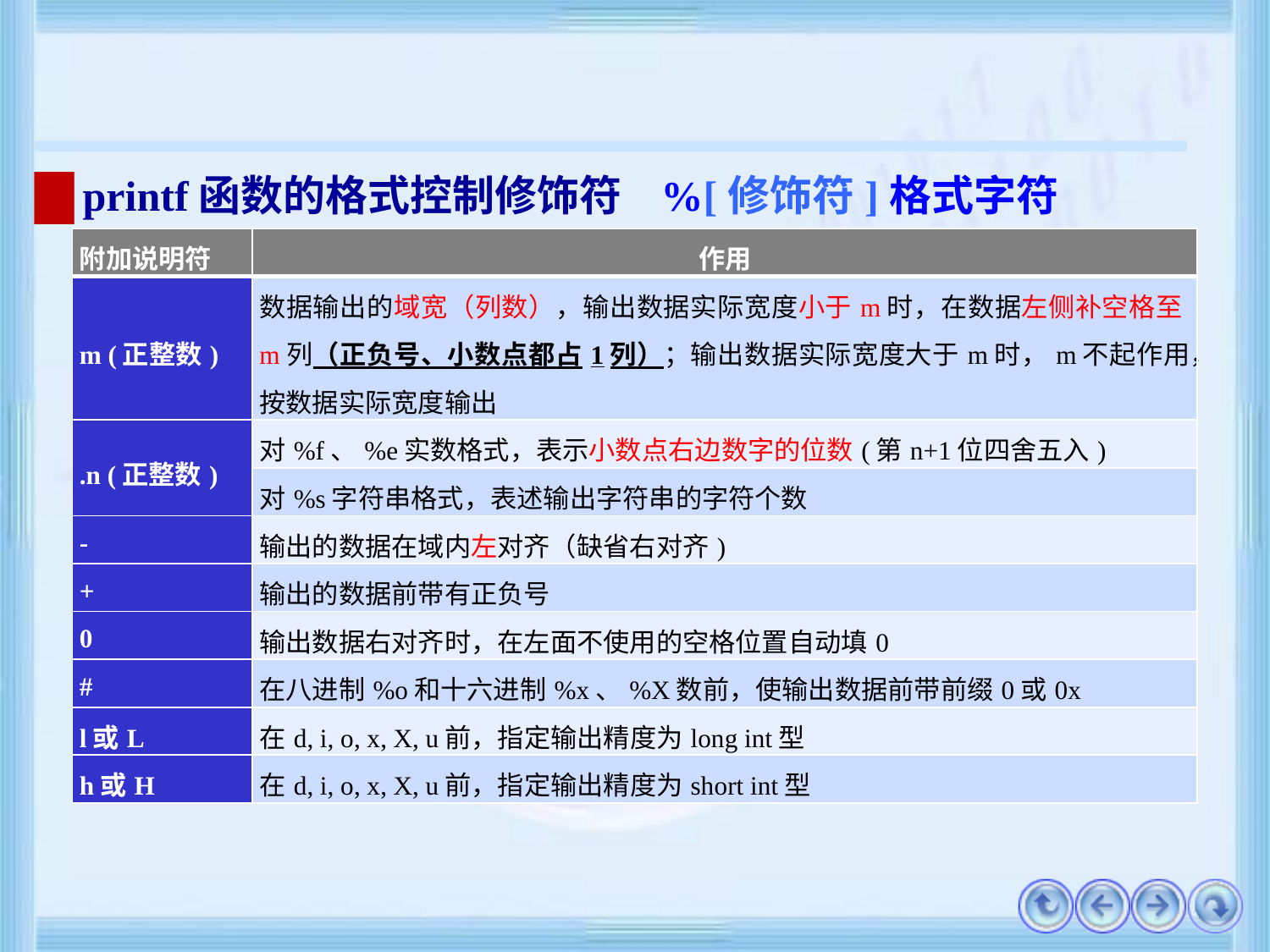

printf函数的格式控制修饰符   %[修饰符]格式字符
| 附加说明符 | 作用 |
| --- | --- |
| m (正整数) | 数据输出的域宽（列数），输出数据实际宽度小于m时，在数据左侧补空格至m列（正负号、小数点都占1列）；输出数据实际宽度大于m时，m不起作用，按数据实际宽度输出 |
| .n (正整数) | 对%f、%e实数格式，表示小数点右边数字的位数(第n+1位四舍五入) |
|  | 对%s字符串格式，表述输出字符串的字符个数 |
| - | 输出的数据在域内左对齐（缺省右对齐) |
| + | 输出的数据前带有正负号 |
| 0 | 输出数据右对齐时，在左面不使用的空格位置自动填0 |
| # | 在八进制%o和十六进制%x、%X数前，使输出数据前带前缀0或0x |
| l或L | 在d, i, o, x, X, u前，指定输出精度为long int型 |
| h或H | 在d, i, o, x, X, u前，指定输出精度为short int型 |